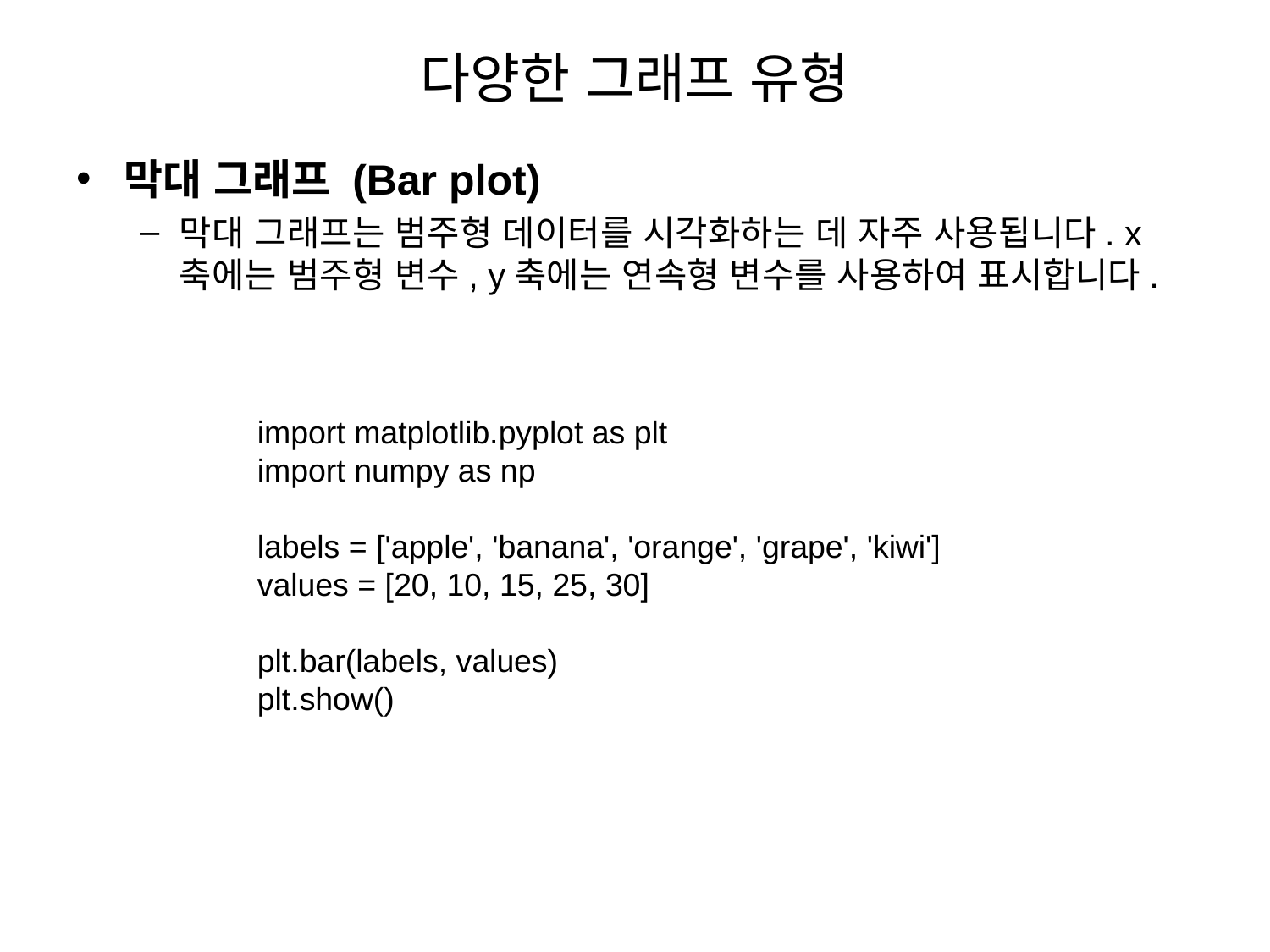

# 다양한 그래프 유형
막대 그래프 (Bar plot)
막대 그래프는 범주형 데이터를 시각화하는 데 자주 사용됩니다. x축에는 범주형 변수, y축에는 연속형 변수를 사용하여 표시합니다.
import matplotlib.pyplot as plt
import numpy as np

labels = ['apple', 'banana', 'orange', 'grape', 'kiwi']
values = [20, 10, 15, 25, 30]

plt.bar(labels, values)
plt.show()